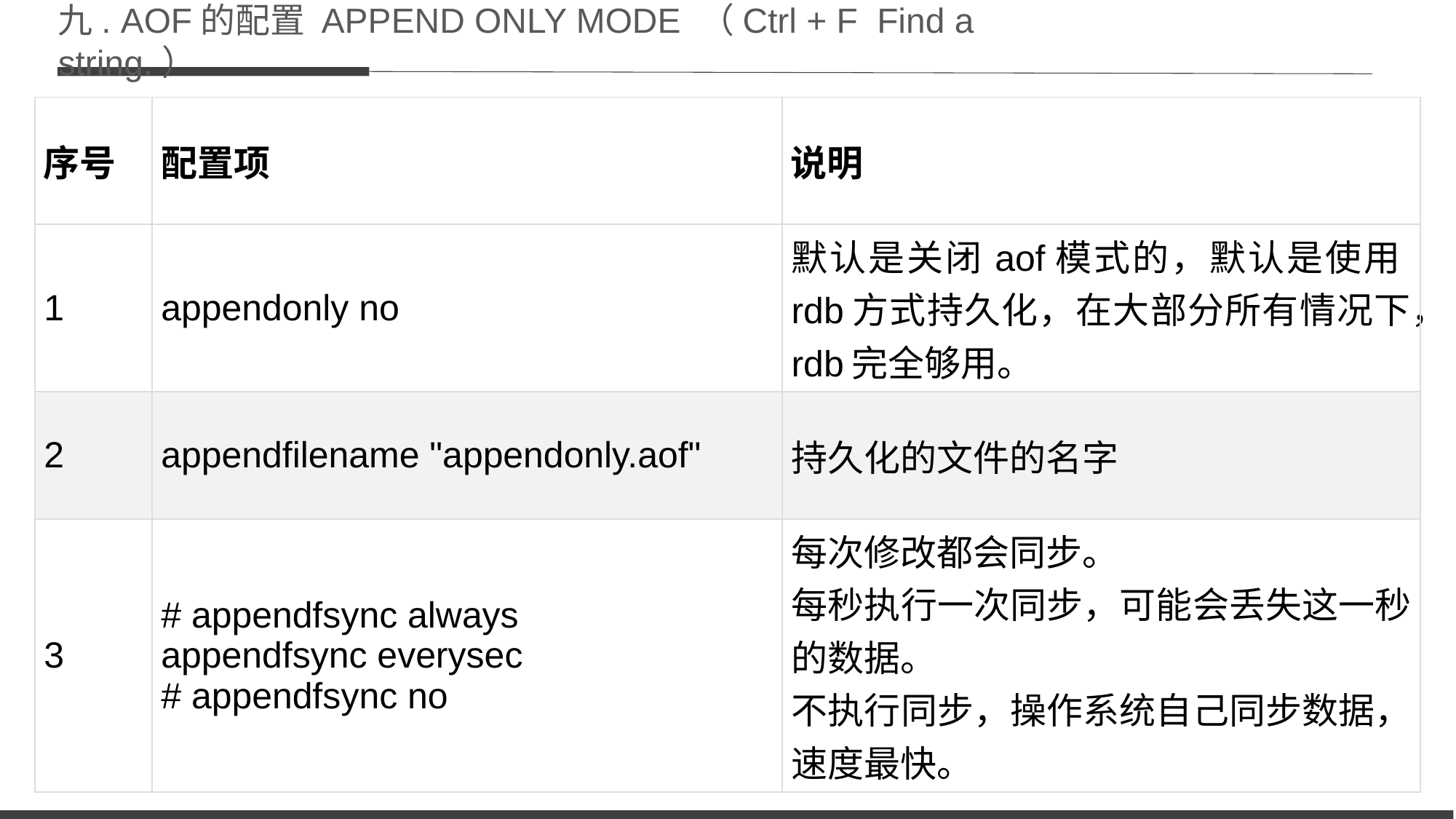

九. AOF的配置 APPEND ONLY MODE （Ctrl + F  Find a string.）

| 序号 | 配置项 | 说明 |
| --- | --- | --- |
| 1 | appendonly no | 默认是关闭aof模式的，默认是使用rdb方式持久化，在大部分所有情况下，rdb完全够用。 |
| 2 | appendfilename "appendonly.aof" | 持久化的文件的名字 |
| 3 | # appendfsync always appendfsync everysec # appendfsync no | 每次修改都会同步。 每秒执行一次同步，可能会丢失这一秒的数据。 不执行同步，操作系统自己同步数据，速度最快。 |